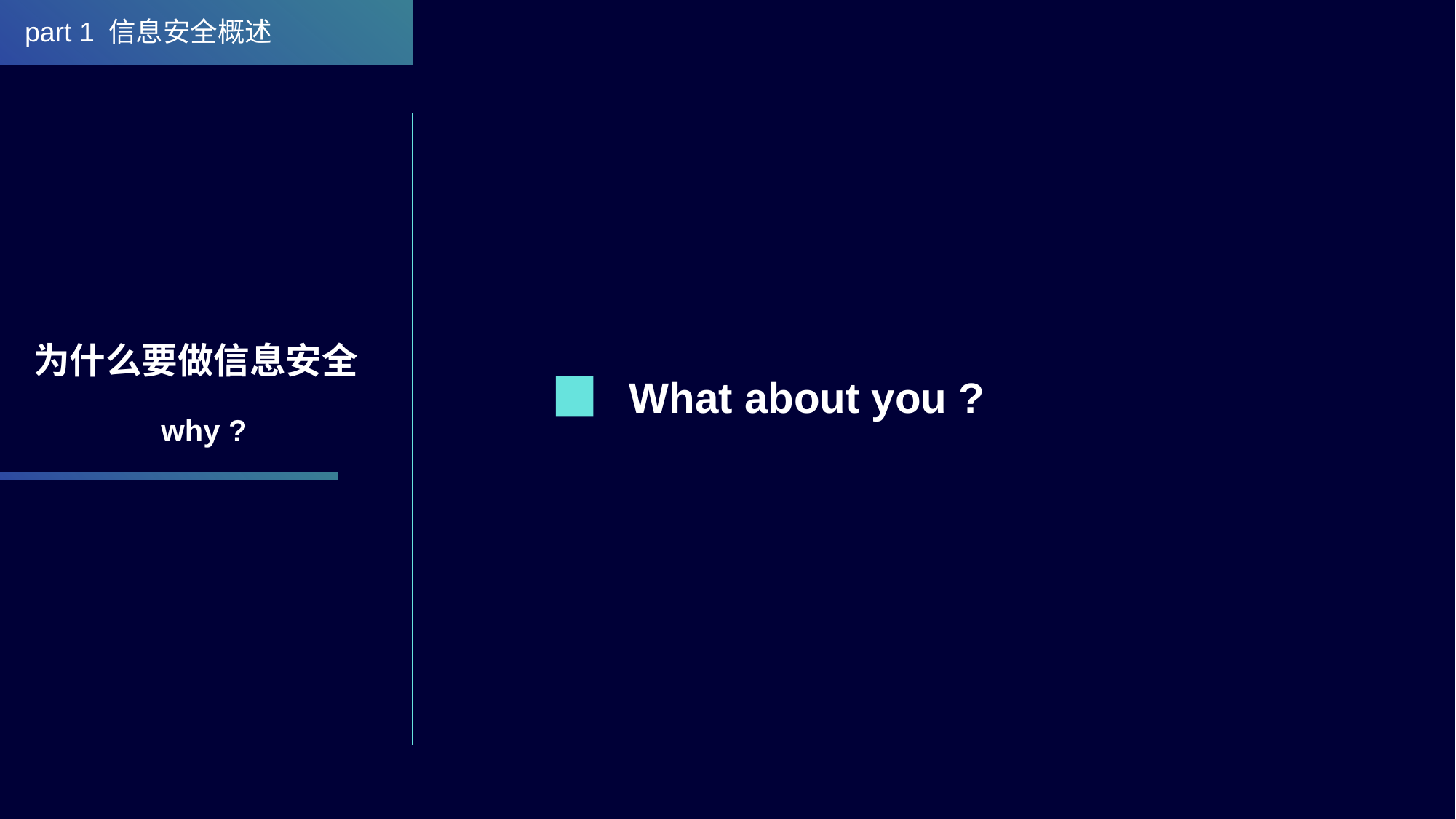

part 1 信息安全概述

What about you ?
为什么要做信息安全

why ?